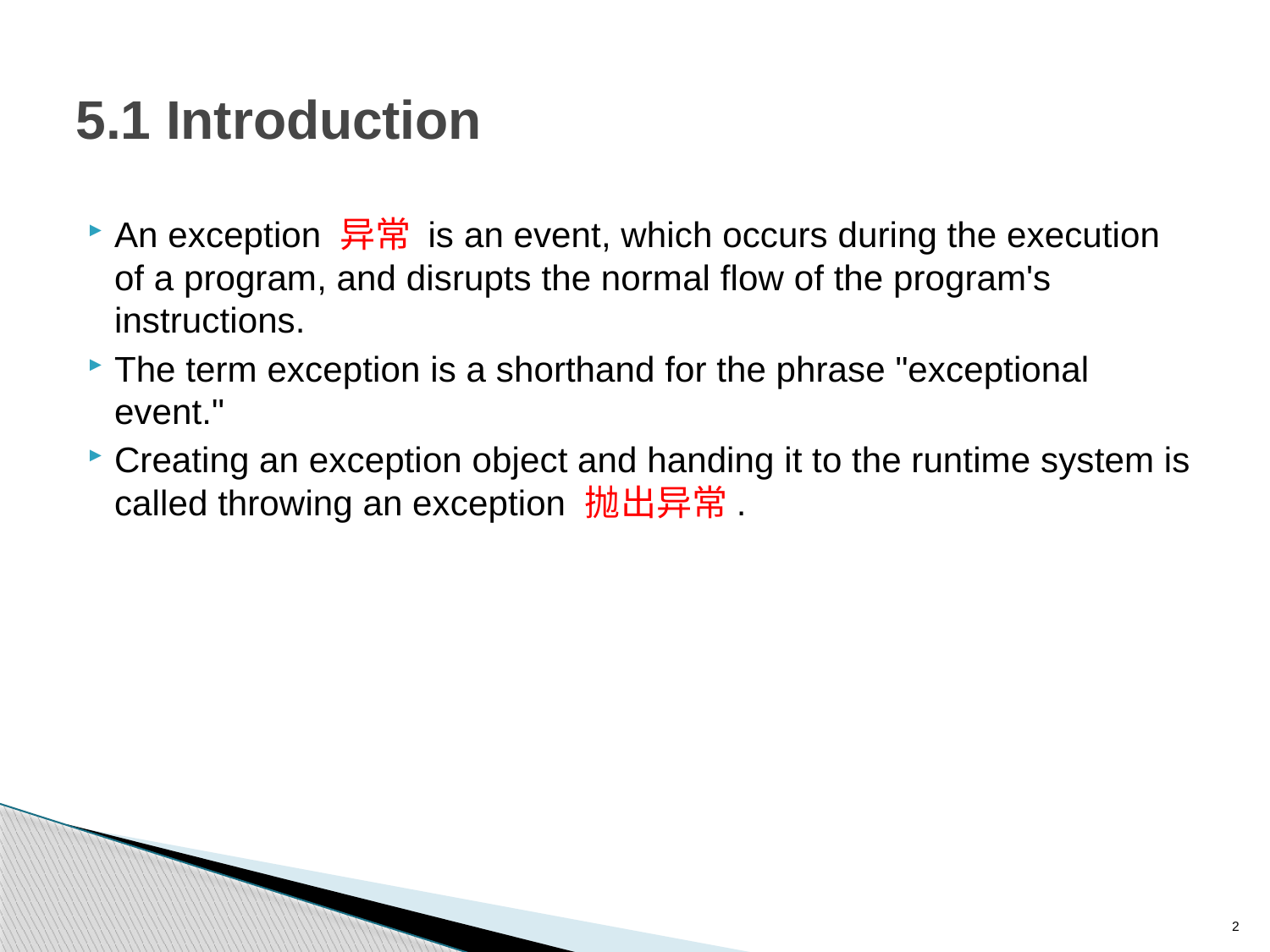

# 5.1 Introduction
An exception 异常 is an event, which occurs during the execution of a program, and disrupts the normal flow of the program's instructions.
The term exception is a shorthand for the phrase "exceptional event."
Creating an exception object and handing it to the runtime system is called throwing an exception 抛出异常.

2